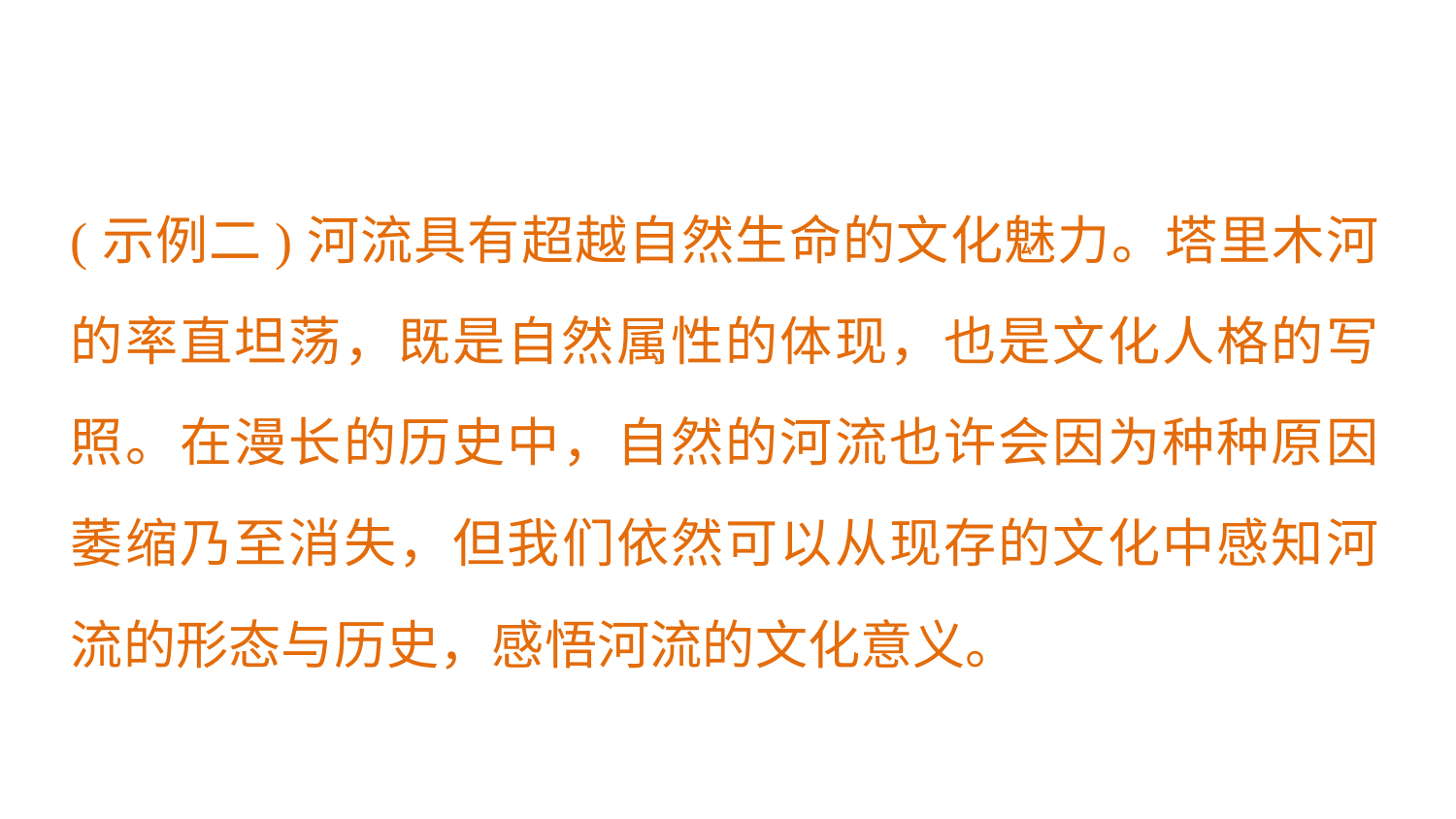

(示例二)河流具有超越自然生命的文化魅力。塔里木河的率直坦荡，既是自然属性的体现，也是文化人格的写照。在漫长的历史中，自然的河流也许会因为种种原因萎缩乃至消失，但我们依然可以从现存的文化中感知河流的形态与历史，感悟河流的文化意义。